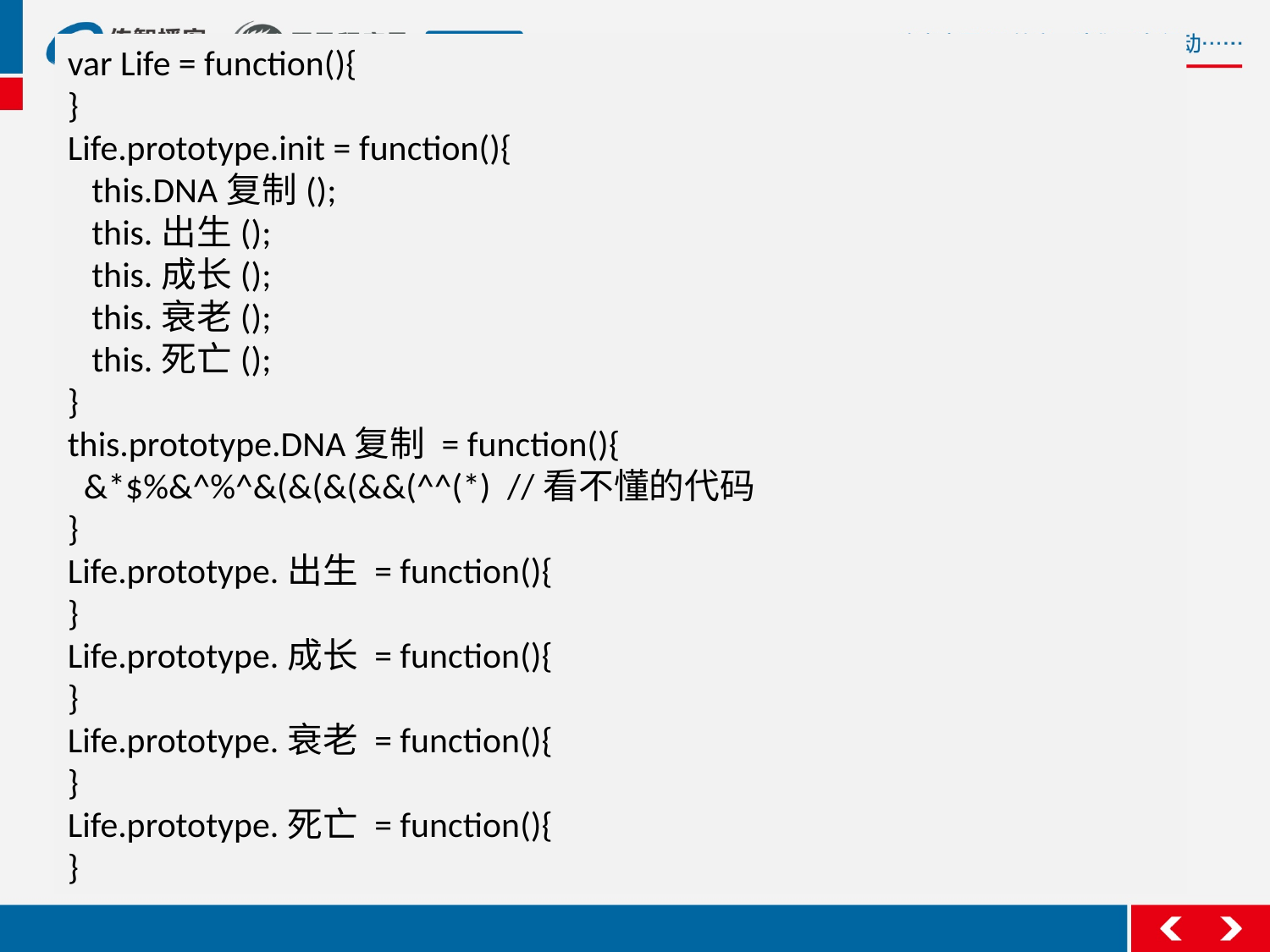

var Life = function(){
}
Life.prototype.init = function(){
   this.DNA复制();
   this.出生();
   this.成长();
   this.衰老();
   this.死亡();
}
this.prototype.DNA复制 = function(){
  &*$%&^%^&(&(&(&&(^^(*)  //看不懂的代码
}
Life.prototype.出生 = function(){
}
Life.prototype.成长 = function(){
}
Life.prototype.衰老 = function(){
}
Life.prototype.死亡 = function(){
}
#